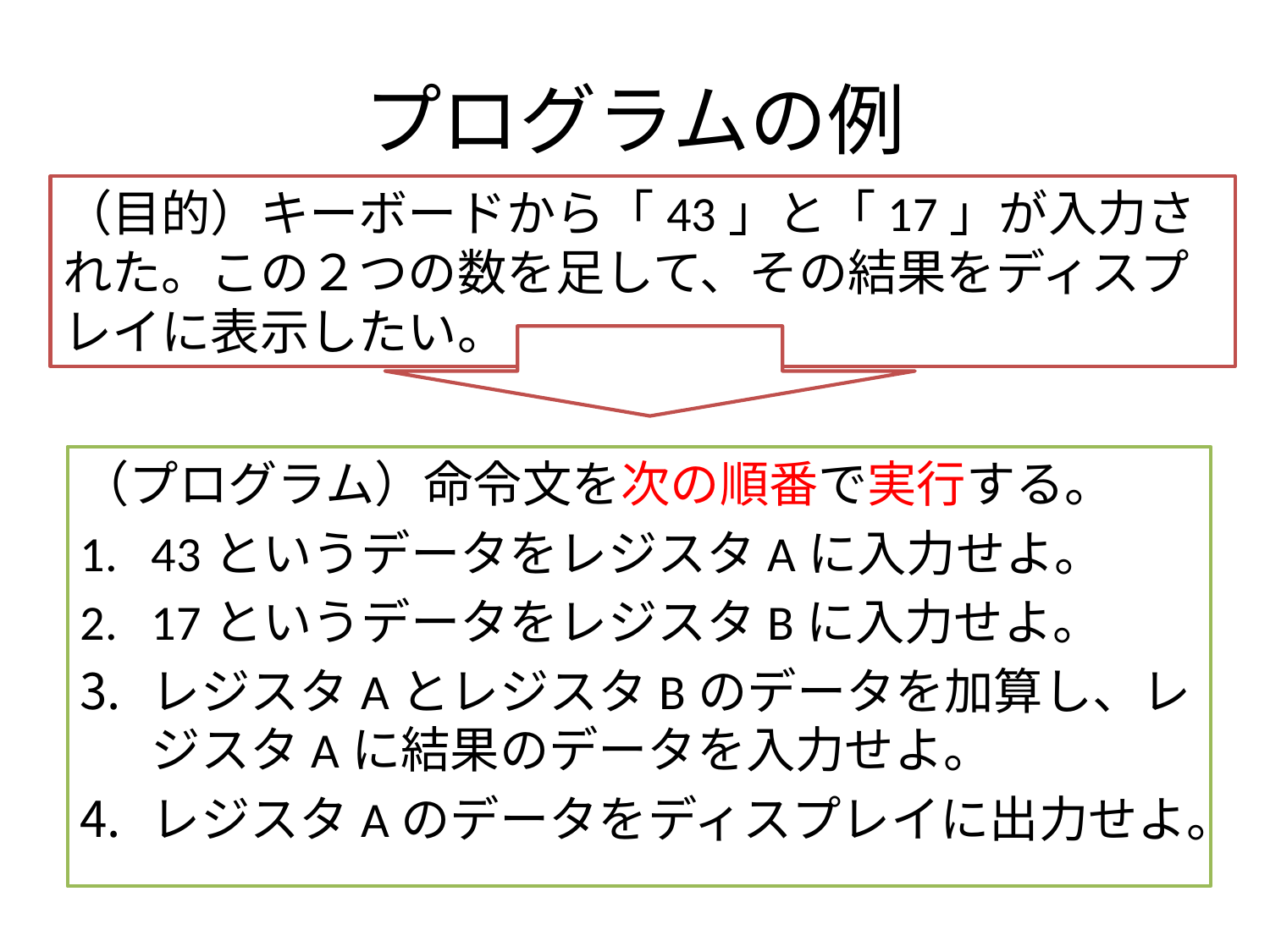

# プログラムの例
（目的）キーボードから「43」と「17」が入力された。この２つの数を足して、その結果をディスプレイに表示したい。

（プログラム）命令文を次の順番で実行する。
43というデータをレジスタAに入力せよ。
17というデータをレジスタBに入力せよ。
レジスタAとレジスタBのデータを加算し、レジスタAに結果のデータを入力せよ。
レジスタAのデータをディスプレイに出力せよ。